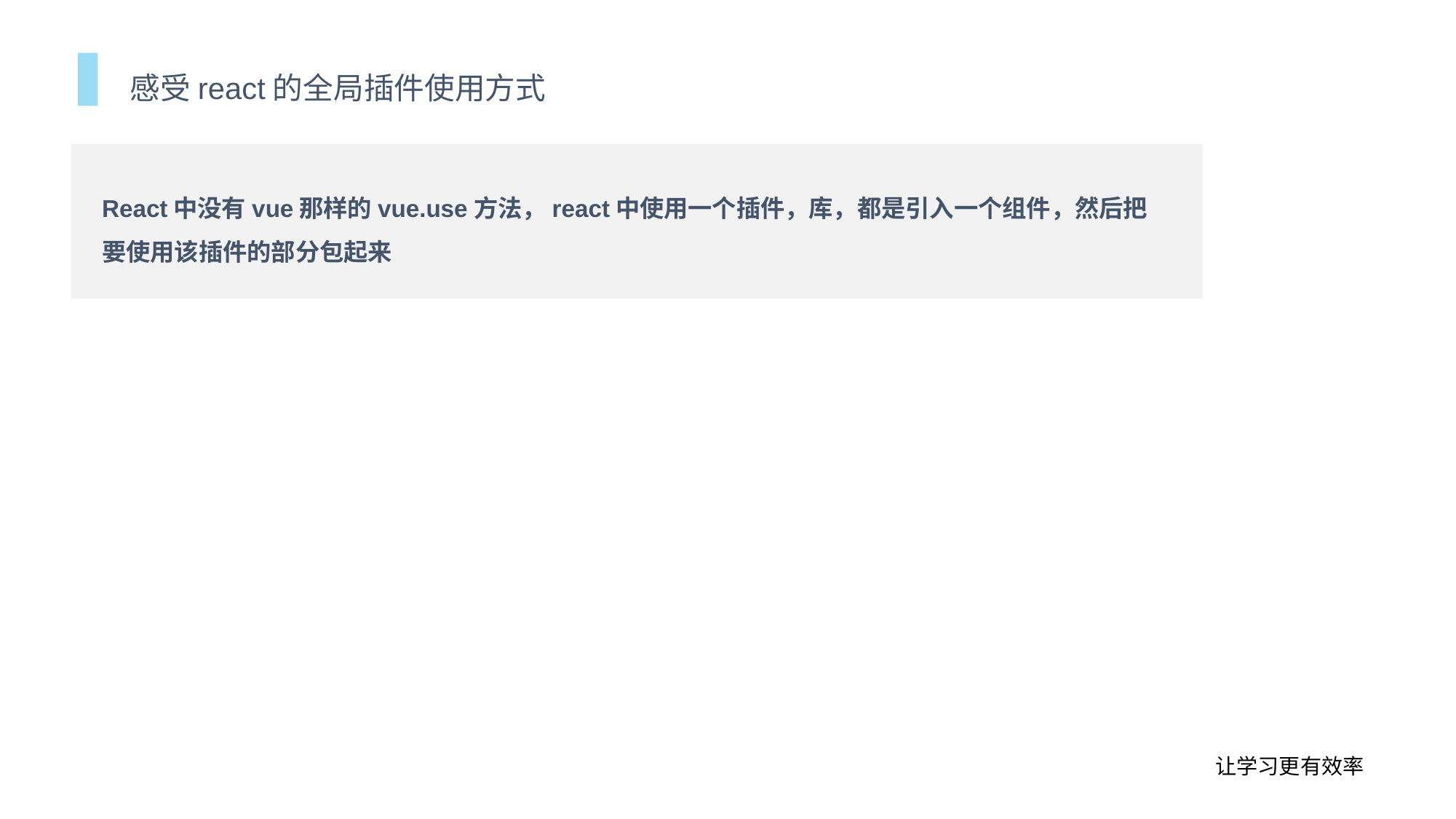

感受react的全局插件使用方式

React中没有vue那样的vue.use方法，react中使用一个插件，库，都是引入一个组件，然后把要使用该插件的部分包起来